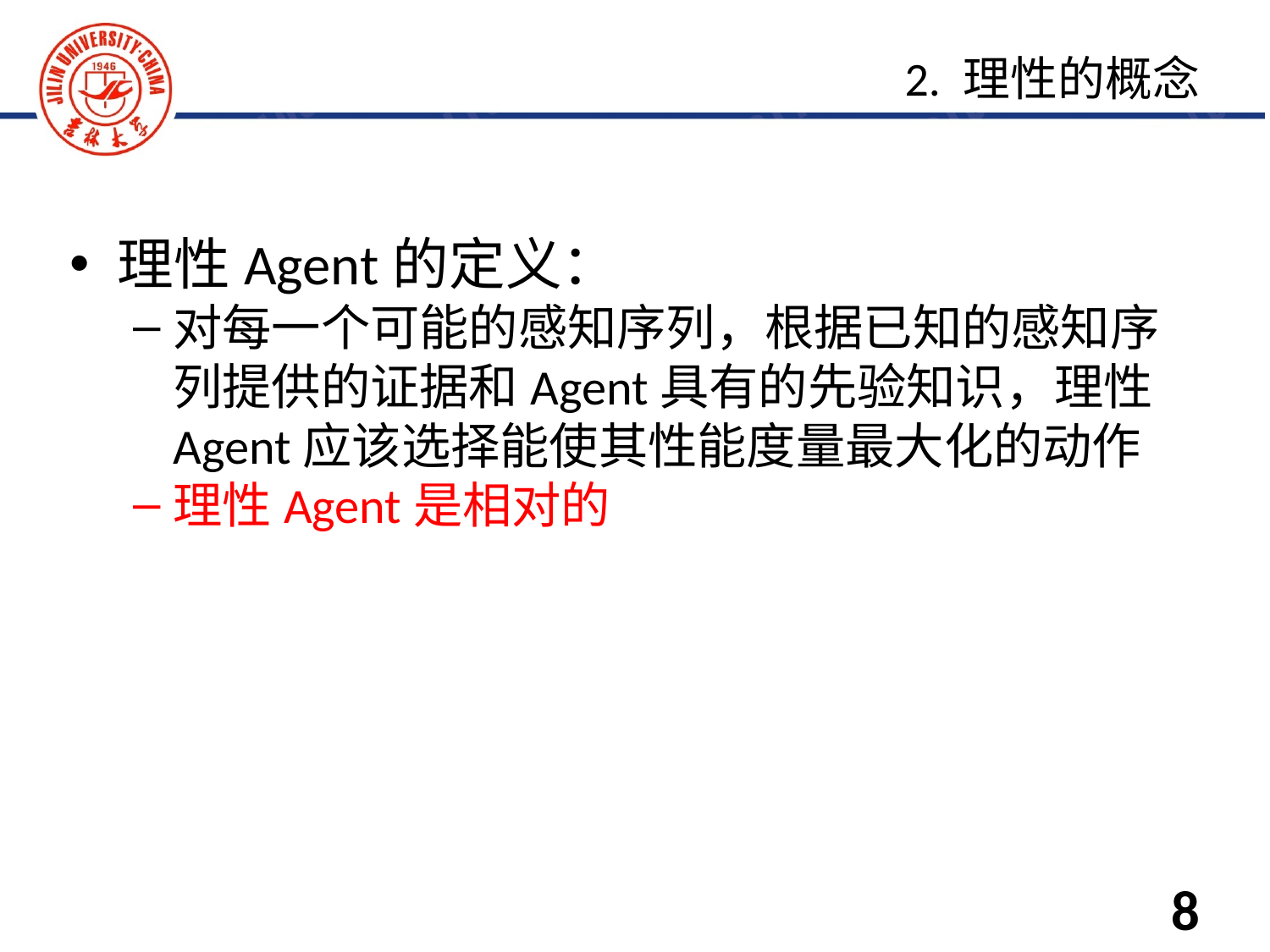

理性Agent的定义：
对每一个可能的感知序列，根据已知的感知序列提供的证据和Agent具有的先验知识，理性Agent应该选择能使其性能度量最大化的动作
理性Agent是相对的
2. 理性的概念
8